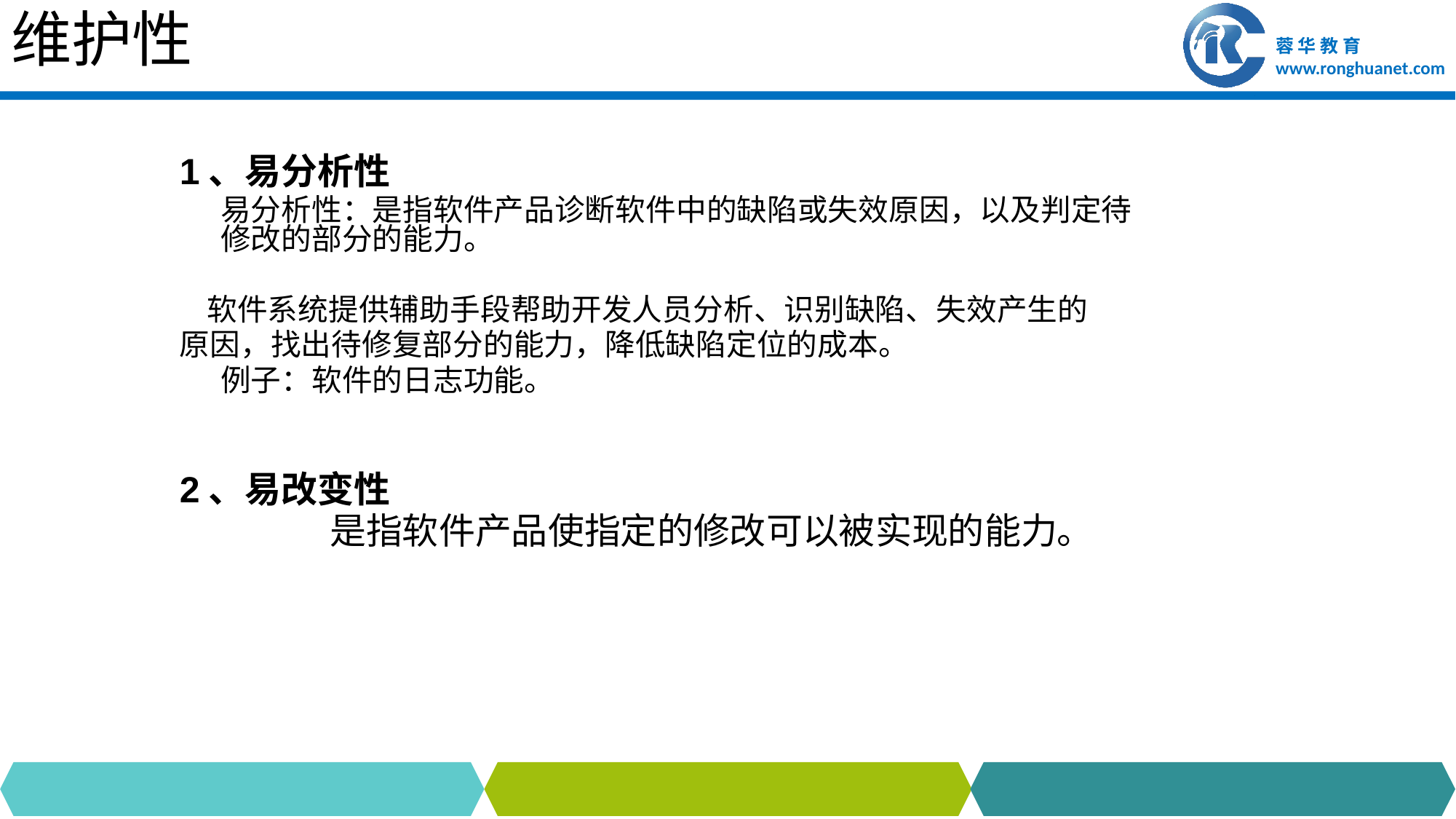

# 维护性
1、易分析性
	易分析性：是指软件产品诊断软件中的缺陷或失效原因，以及判定待修改的部分的能力。

   软件系统提供辅助手段帮助开发人员分析、识别缺陷、失效产生的
原因，找出待修复部分的能力，降低缺陷定位的成本。
	例子：软件的日志功能。

2、易改变性
		是指软件产品使指定的修改可以被实现的能力。